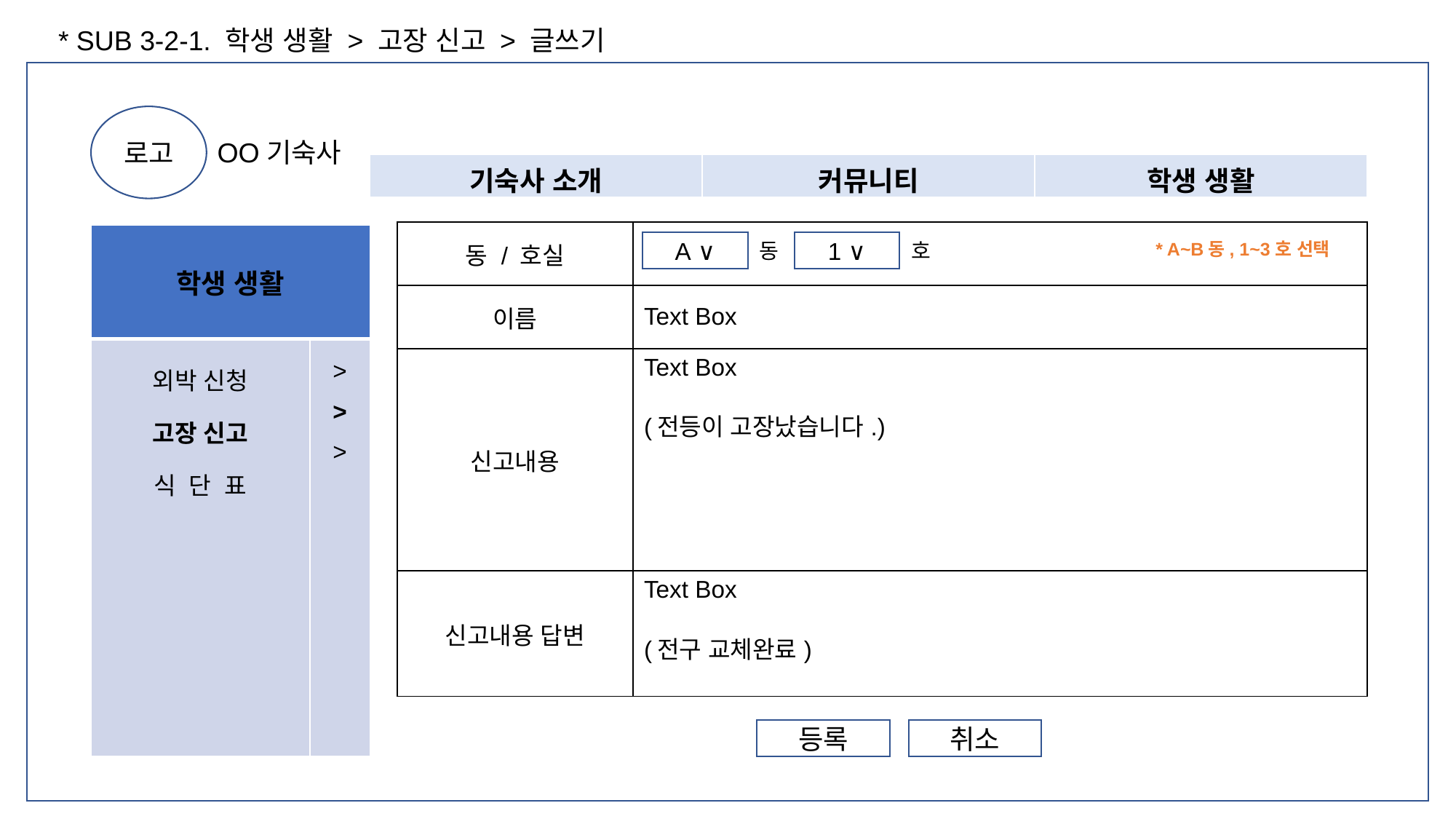

* SUB 3-2-1. 학생 생활 > 고장 신고 > 글쓰기

로고
OO기숙사
| 기숙사 소개 | 커뮤니티 | 학생 생활 |
| --- | --- | --- |
| 동 / 호실 |  |
| --- | --- |
| 이름 | Text Box |
| 신고내용 | Text Box (전등이 고장났습니다.) |
| 신고내용 답변 | Text Box (전구 교체완료) |
| 학생 생활 |  |
| --- | --- |
| 외박 신청 고장 신고 식 단 표 | > > > |
A ∨
1 ∨
* A~B동, 1~3호 선택
동
호
등록
취소